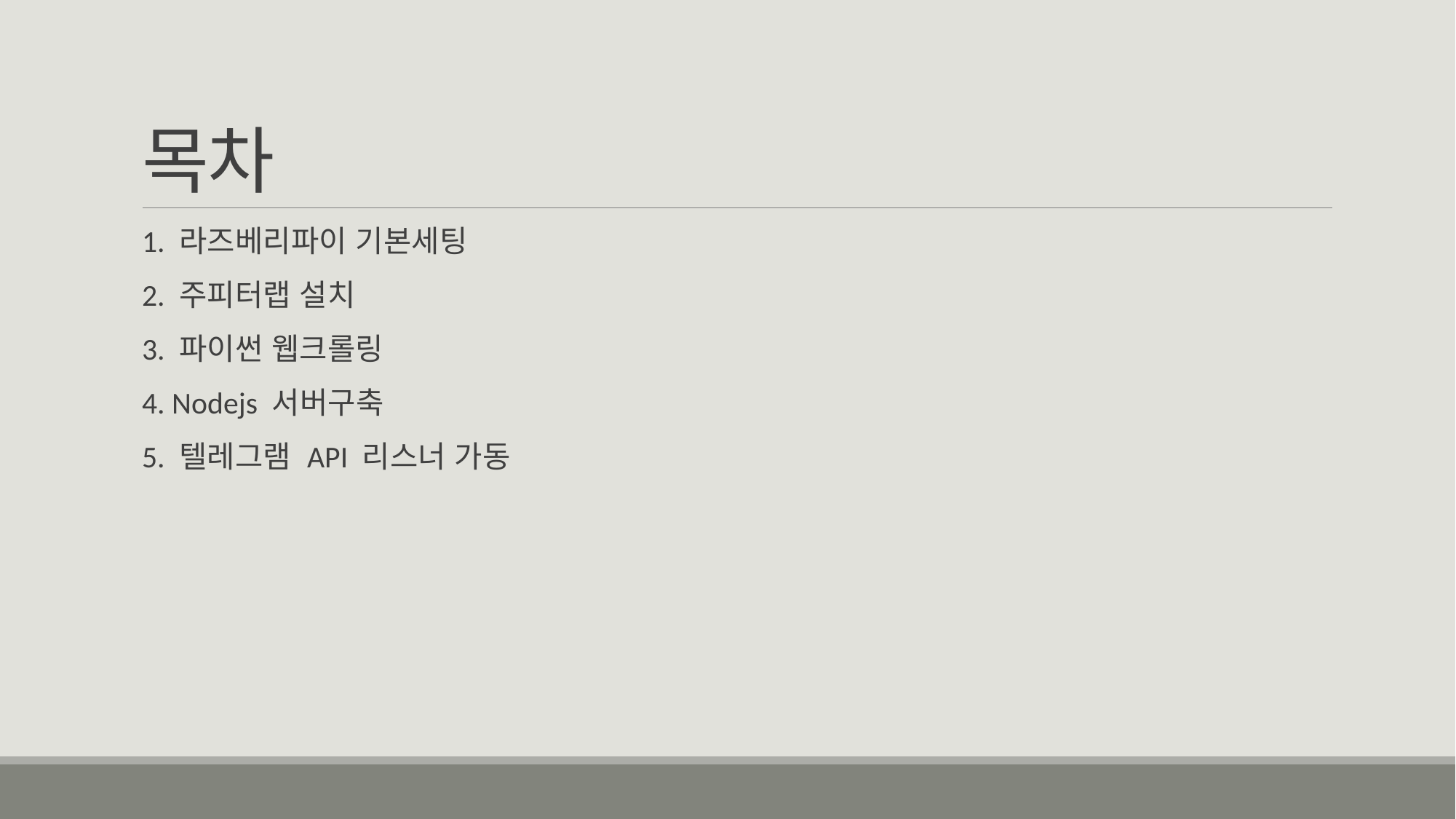

# 목차
1. 라즈베리파이 기본세팅
2. 주피터랩 설치
3. 파이썬 웹크롤링
4. Nodejs 서버구축
5. 텔레그램 API 리스너 가동